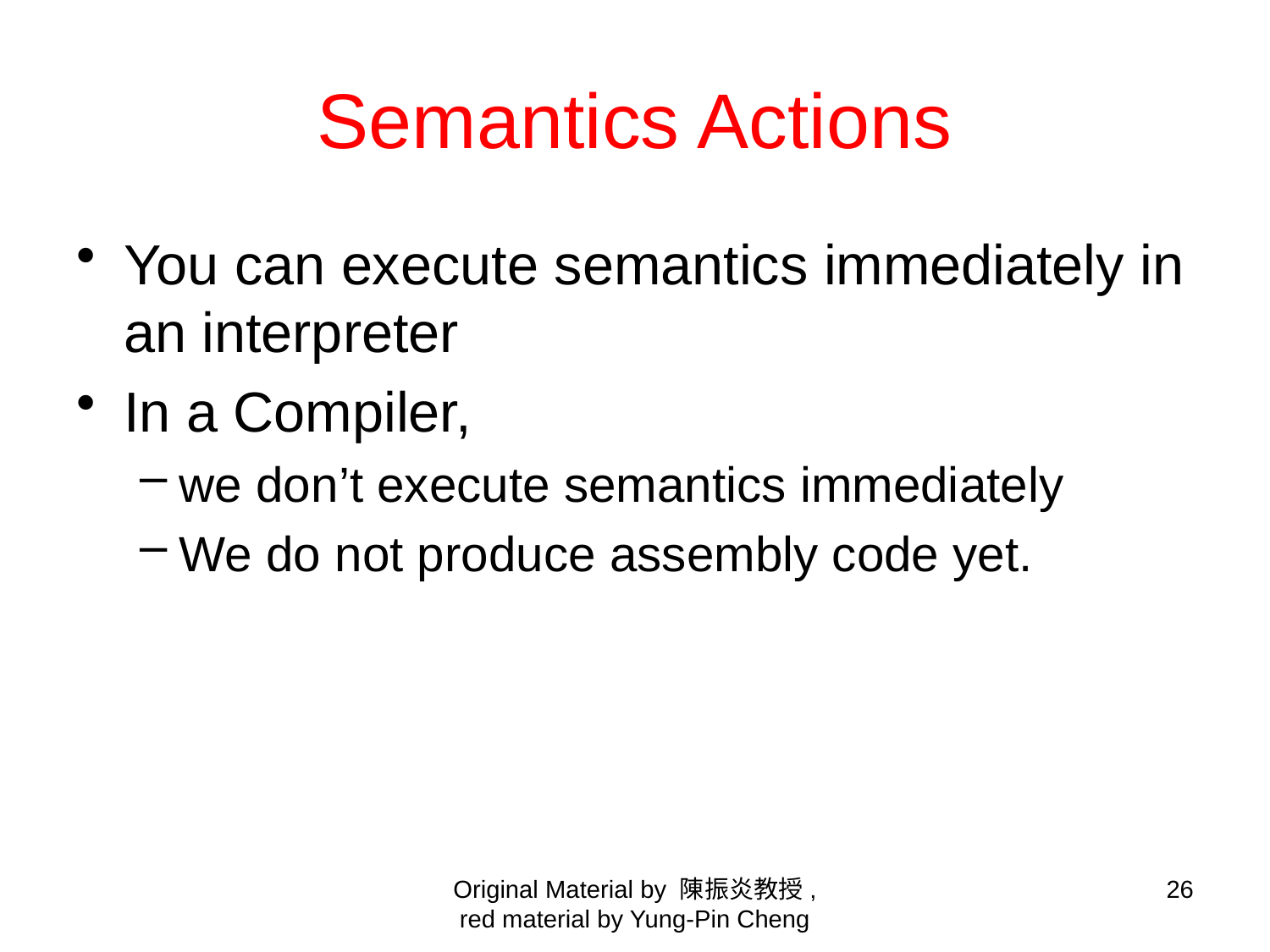

# Semantics Actions
You can execute semantics immediately in an interpreter
In a Compiler,
we don’t execute semantics immediately
We do not produce assembly code yet.

Original Material by 陳振炎教授, red material by Yung-Pin Cheng
26